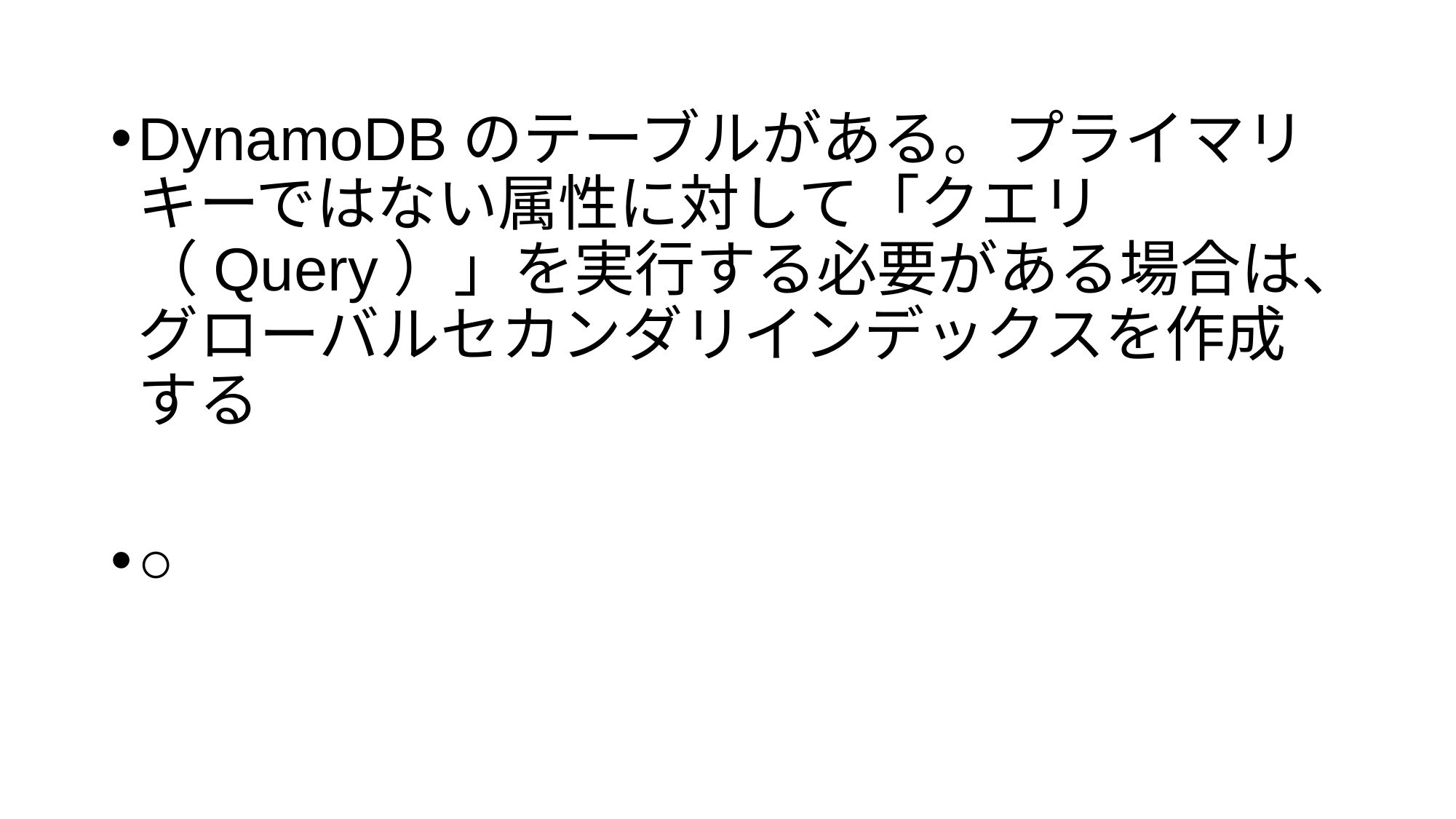

DynamoDBのテーブルがある。プライマリキーではない属性に対して「クエリ（Query）」を実行する必要がある場合は、グローバルセカンダリインデックスを作成する

○